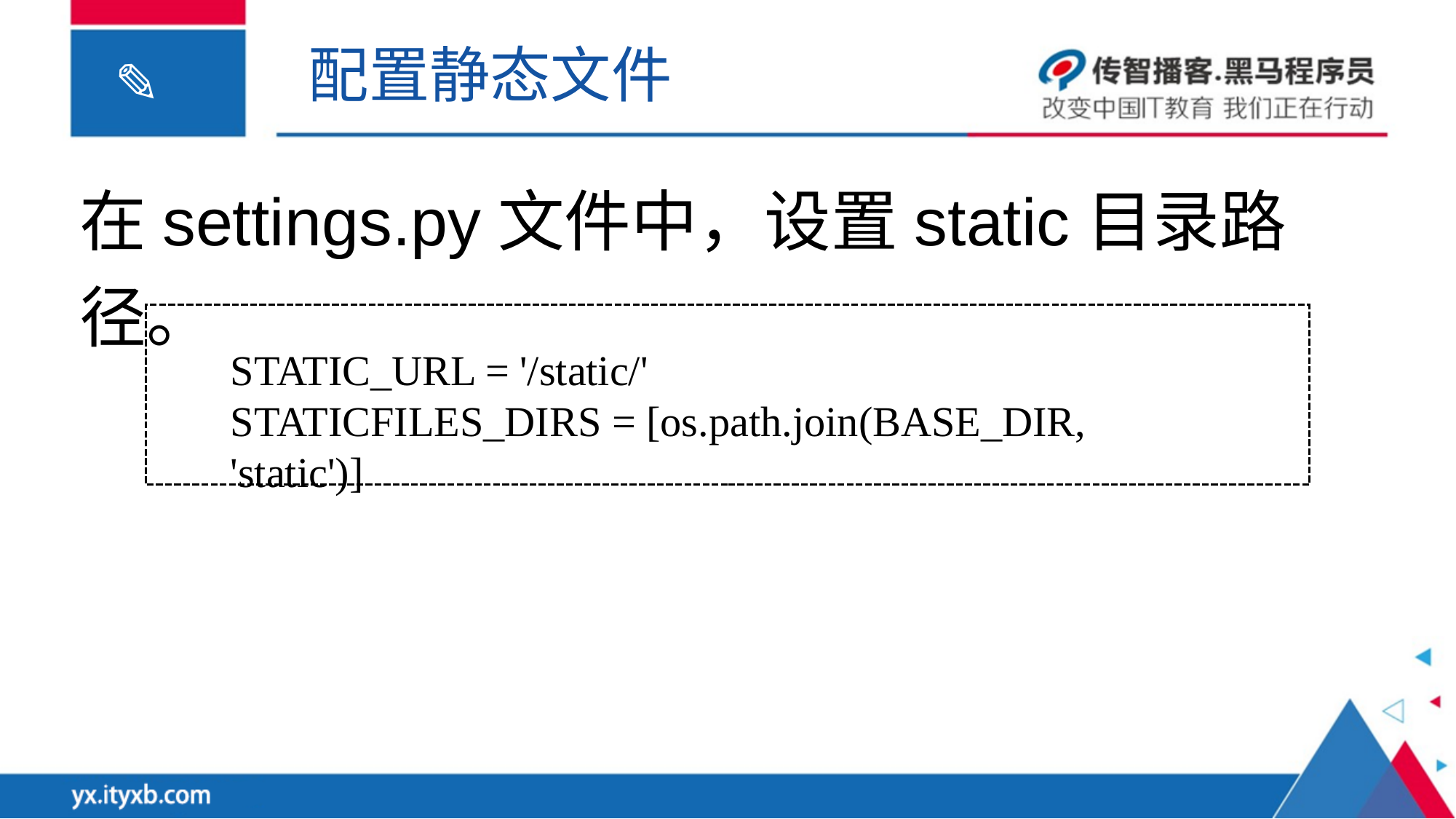

配置静态文件
在settings.py文件中，设置static目录路径。

STATIC_URL = '/static/'
STATICFILES_DIRS = [os.path.join(BASE_DIR, 'static')]